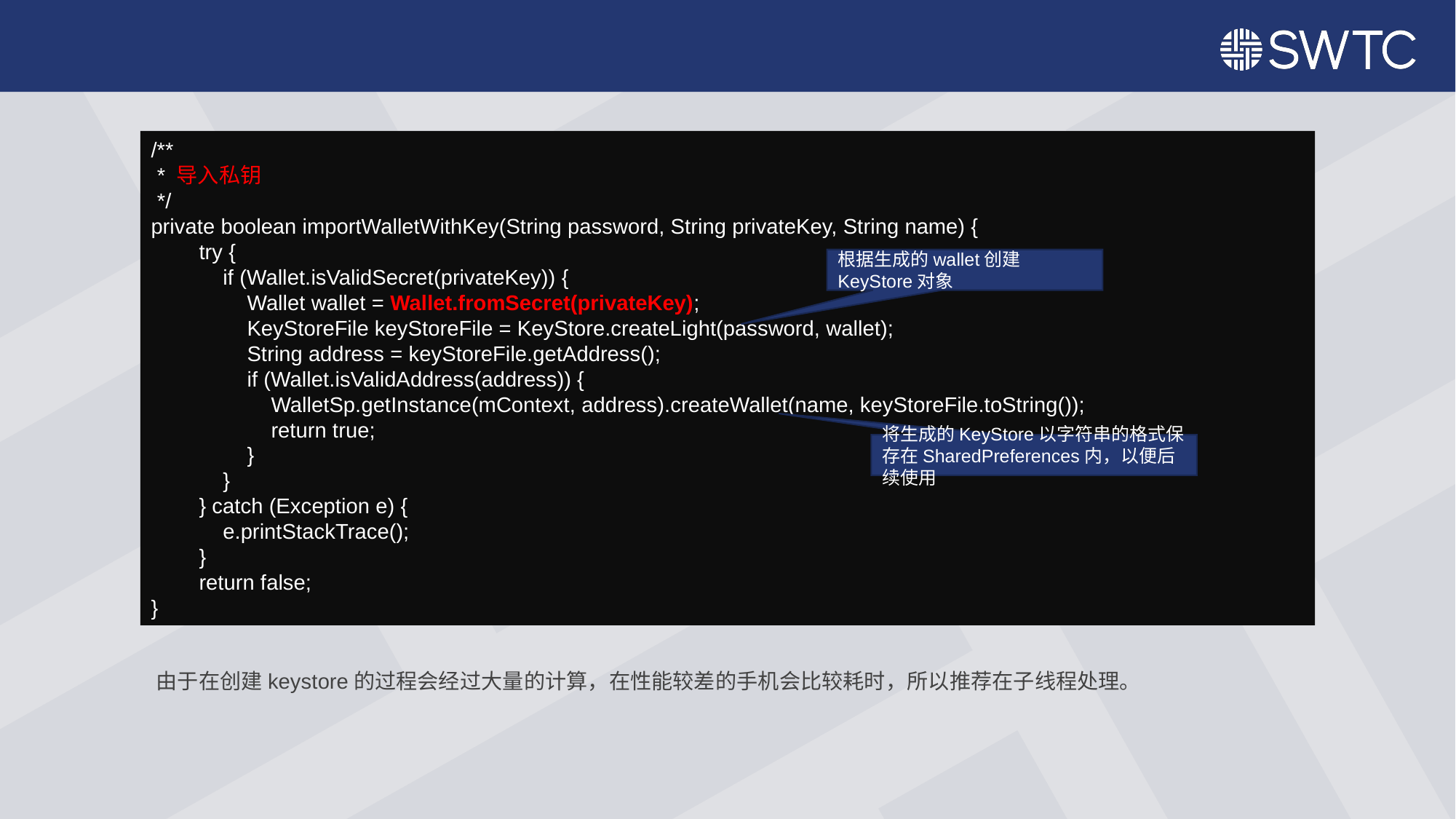

/**
 * 导入私钥
 */
private boolean importWalletWithKey(String password, String privateKey, String name) {
        try {
            if (Wallet.isValidSecret(privateKey)) {
                Wallet wallet = Wallet.fromSecret(privateKey);
                KeyStoreFile keyStoreFile = KeyStore.createLight(password, wallet);
                String address = keyStoreFile.getAddress();
                if (Wallet.isValidAddress(address)) {
                    WalletSp.getInstance(mContext, address).createWallet(name, keyStoreFile.toString());
                    return true;
                }
            }
        } catch (Exception e) {
            e.printStackTrace();
        }
        return false;
}
根据生成的wallet创建KeyStore对象
将生成的KeyStore以字符串的格式保存在SharedPreferences内，以便后续使用
由于在创建keystore的过程会经过大量的计算，在性能较差的手机会比较耗时，所以推荐在子线程处理。